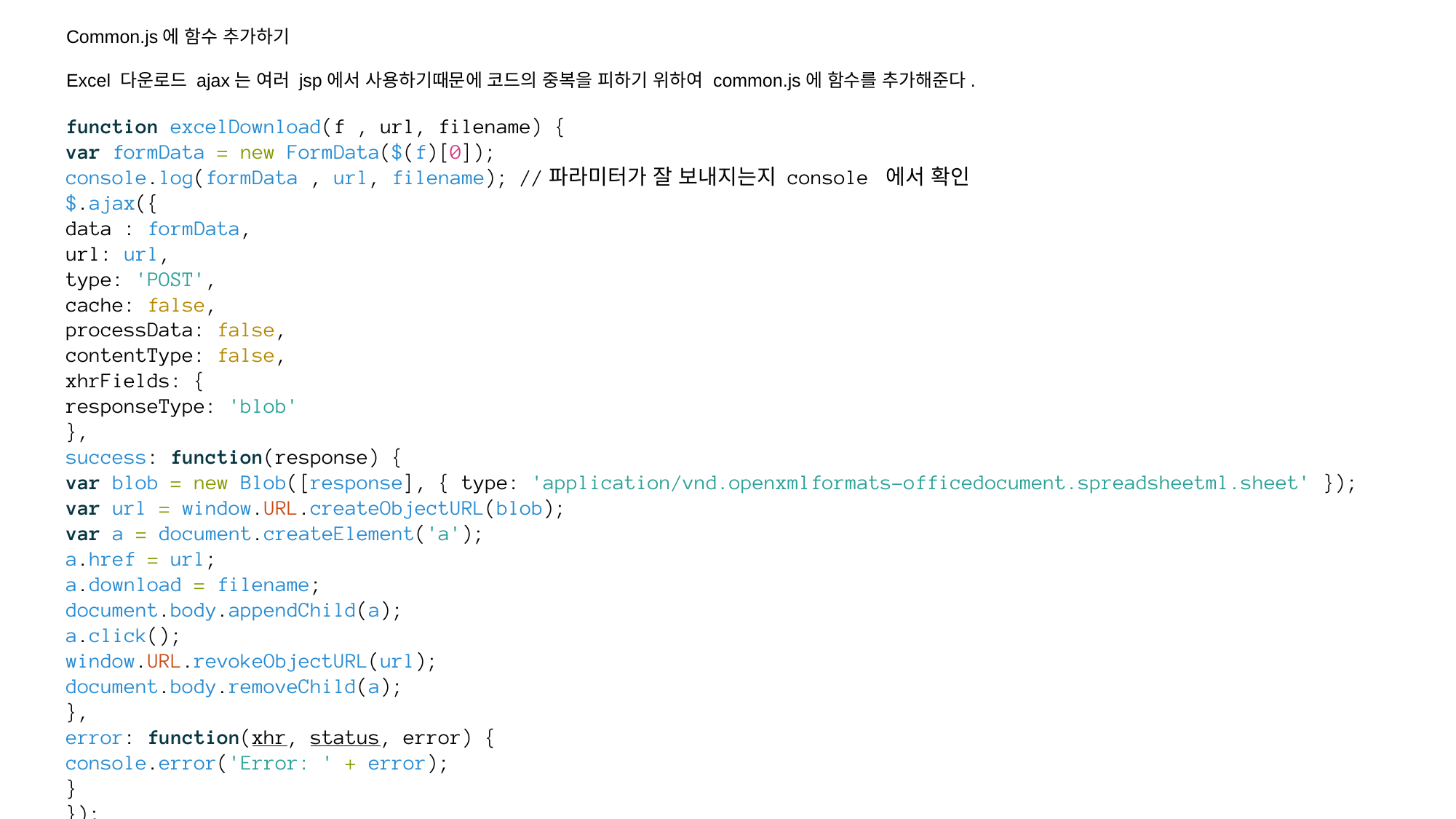

Common.js에 함수 추가하기

Excel 다운로드 ajax는 여러 jsp에서 사용하기때문에 코드의 중복을 피하기 위하여 common.js에 함수를 추가해준다.

function excelDownload(f , url, filename) {
var formData = new FormData($(f)[0]);
console.log(formData , url, filename); //파라미터가 잘 보내지는지 console 에서 확인
$.ajax({
data : formData,
url: url,
type: 'POST',
cache: false,
processData: false,
contentType: false,
xhrFields: {
responseType: 'blob'
},
success: function(response) {
var blob = new Blob([response], { type: 'application/vnd.openxmlformats-officedocument.spreadsheetml.sheet' });
var url = window.URL.createObjectURL(blob);
var a = document.createElement('a');
a.href = url;
a.download = filename;
document.body.appendChild(a);
a.click();
window.URL.revokeObjectURL(url);
document.body.removeChild(a);
},
error: function(xhr, status, error) {
console.error('Error: ' + error);
}
});
}